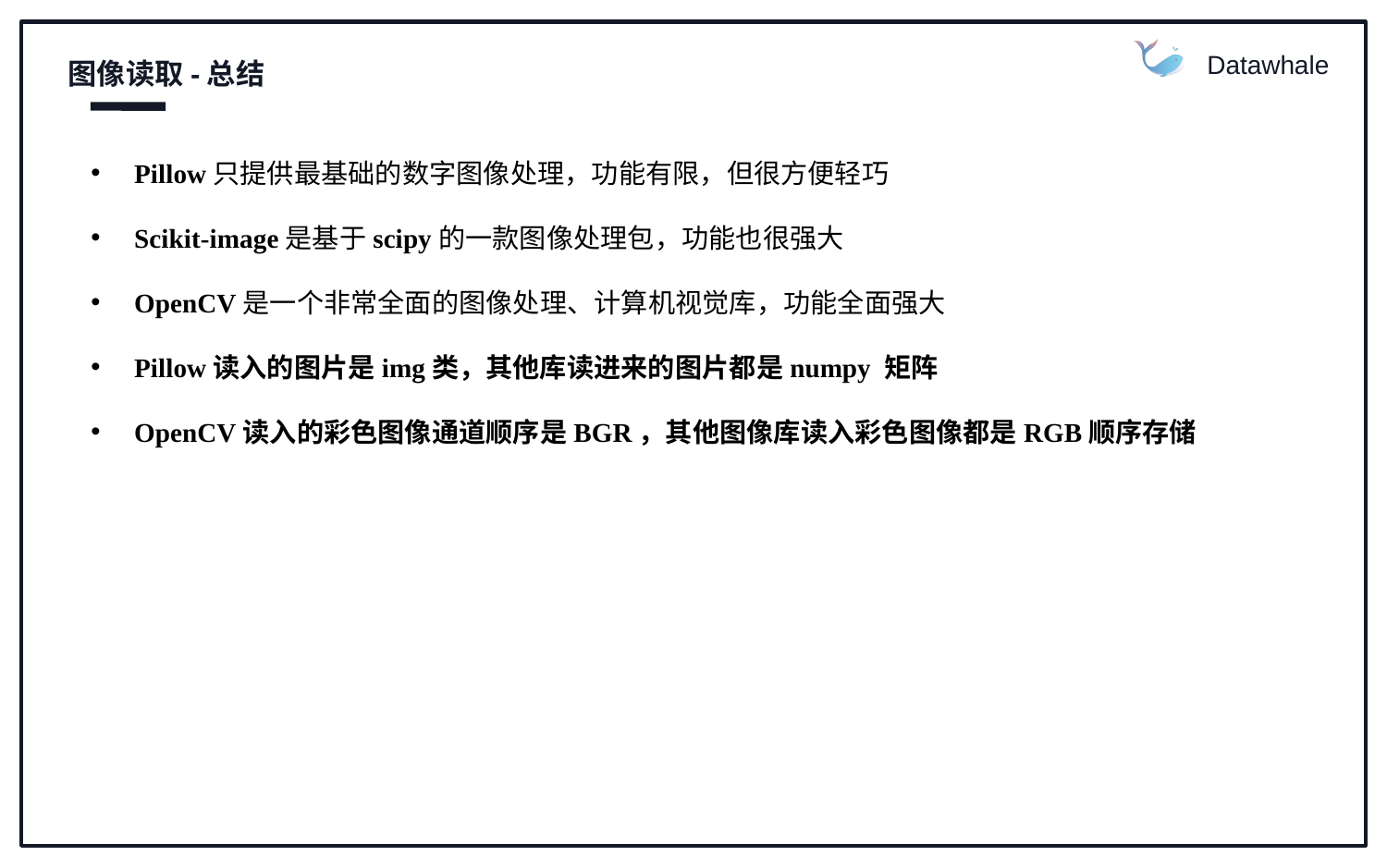

Datawhale

图像读取-总结

Pillow只提供最基础的数字图像处理，功能有限，但很方便轻巧

Scikit-image是基于scipy的一款图像处理包，功能也很强大

OpenCV是一个非常全面的图像处理、计算机视觉库，功能全面强大

Pillow读入的图片是img类，其他库读进来的图片都是numpy 矩阵

OpenCV读入的彩色图像通道顺序是BGR，其他图像库读入彩色图像都是RGB顺序存储